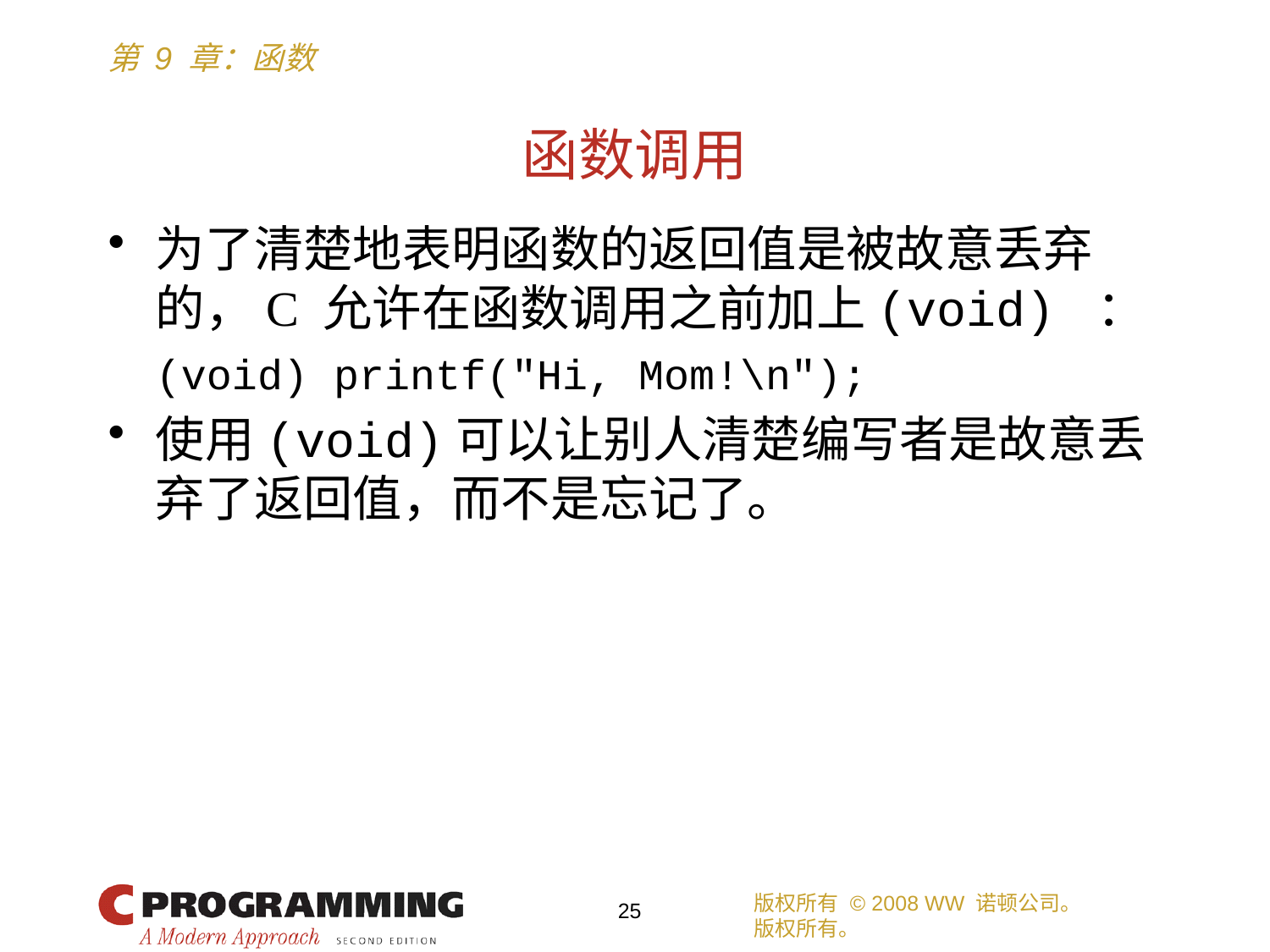

# 函数调用
为了清楚地表明函数的返回值是被故意丢弃的，C 允许在函数调用之前加上(void) ：
	(void) printf("Hi, Mom!\n");
使用(void)可以让别人清楚编写者是故意丢弃了返回值，而不是忘记了。
版权所有 © 2008 WW 诺顿公司。
版权所有。
25